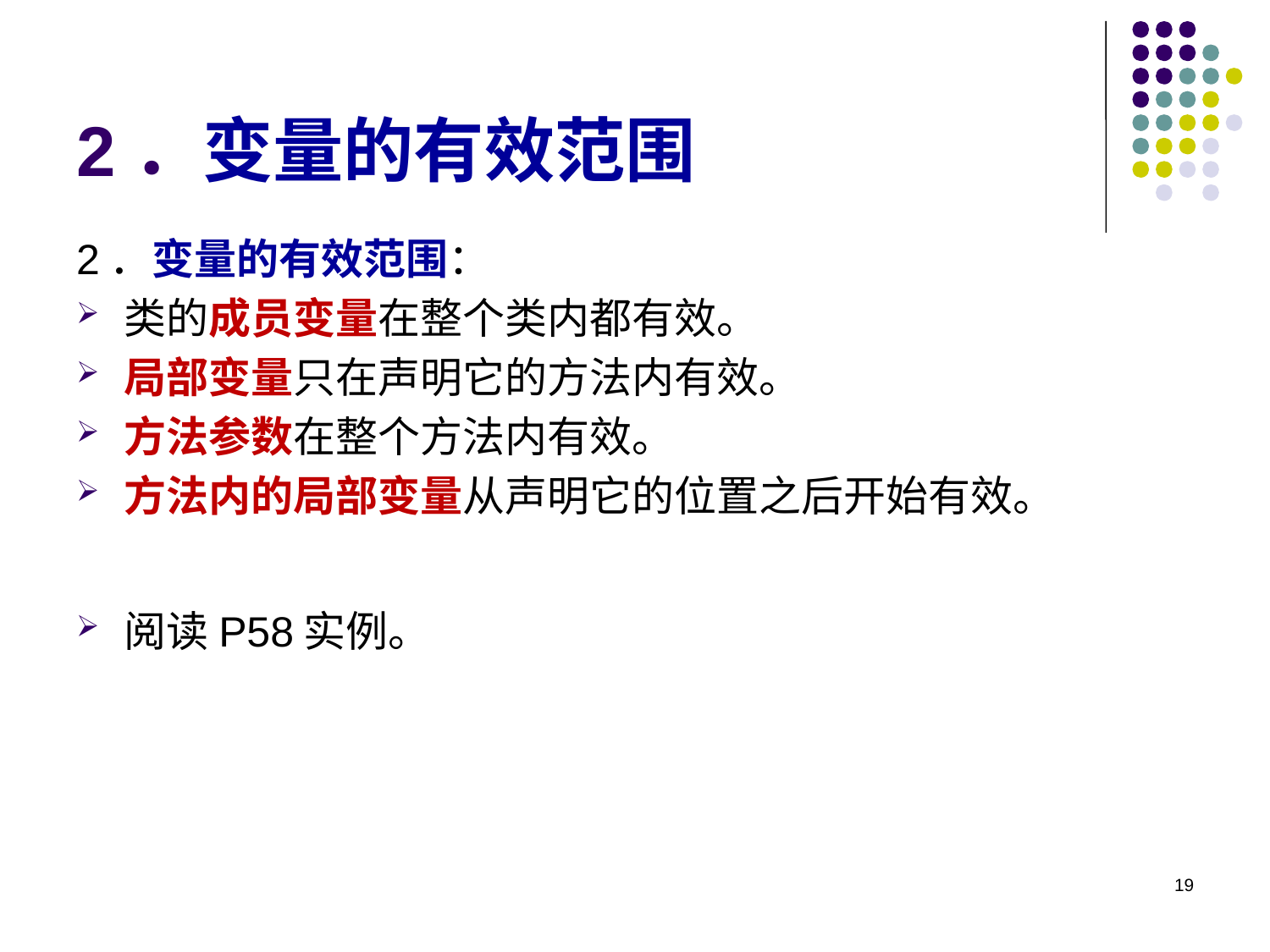

# 2．变量的有效范围
2．变量的有效范围：
类的成员变量在整个类内都有效。
局部变量只在声明它的方法内有效。
方法参数在整个方法内有效。
方法内的局部变量从声明它的位置之后开始有效。

阅读P58实例。
19